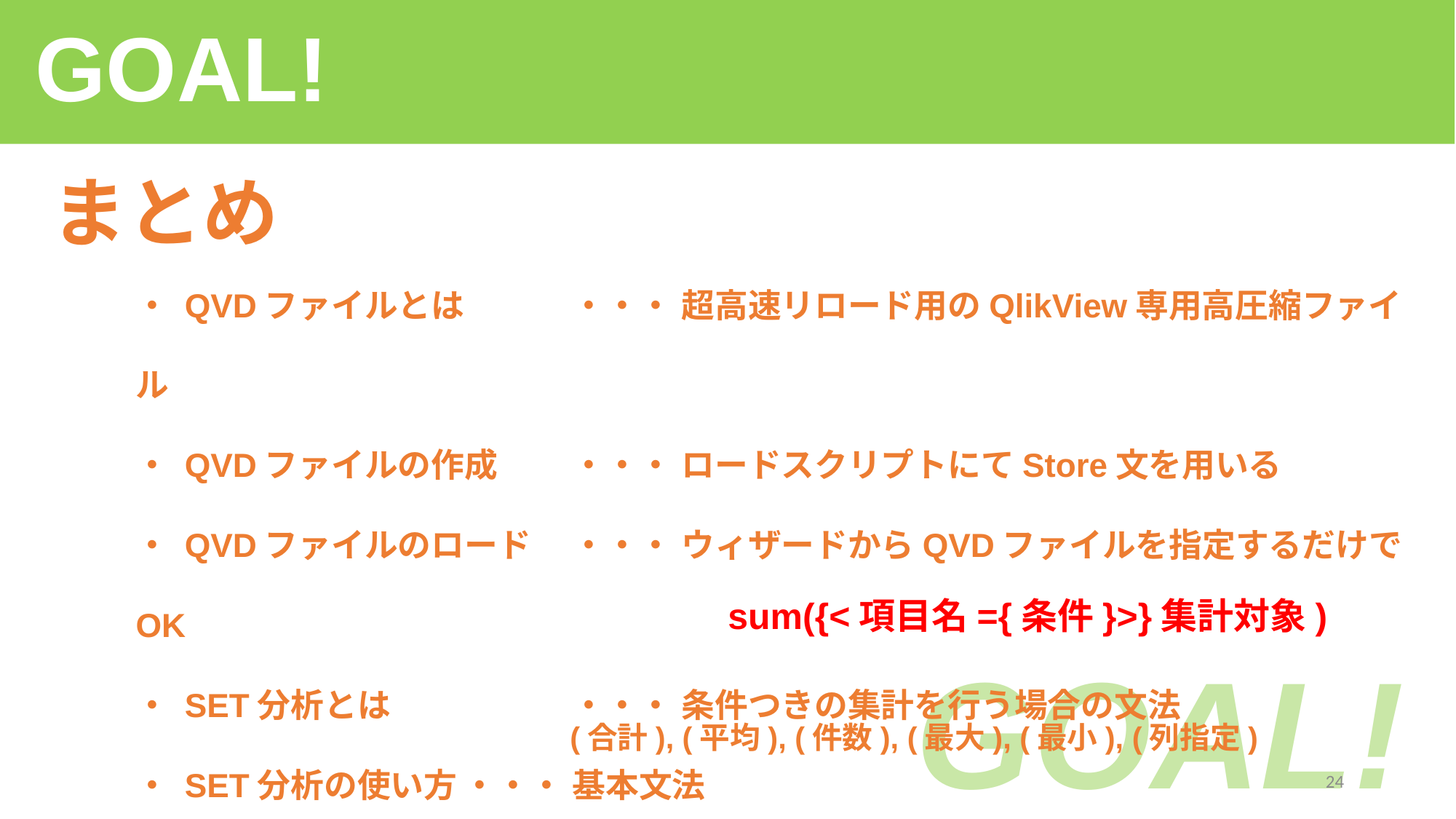

GOAL!
まとめ
・ QVDファイルとは	・・・	超高速リロード用のQlikView専用高圧縮ファイル
・ QVDファイルの作成	・・・	ロードスクリプトにてStore文を用いる
・ QVDファイルのロード	・・・	ウィザードからQVDファイルを指定するだけでOK
・ SET分析とは		・・・	条件つきの集計を行う場合の文法
・ SET分析の使い方	・・・	基本文法
・ さまざまな関数	・・・	SUM, AVG, COUNT, MAX, MIN, COLUMN
sum({<項目名={条件}>}集計対象)
# GOAL!
(合計), (平均), (件数), (最大), (最小), (列指定)
24